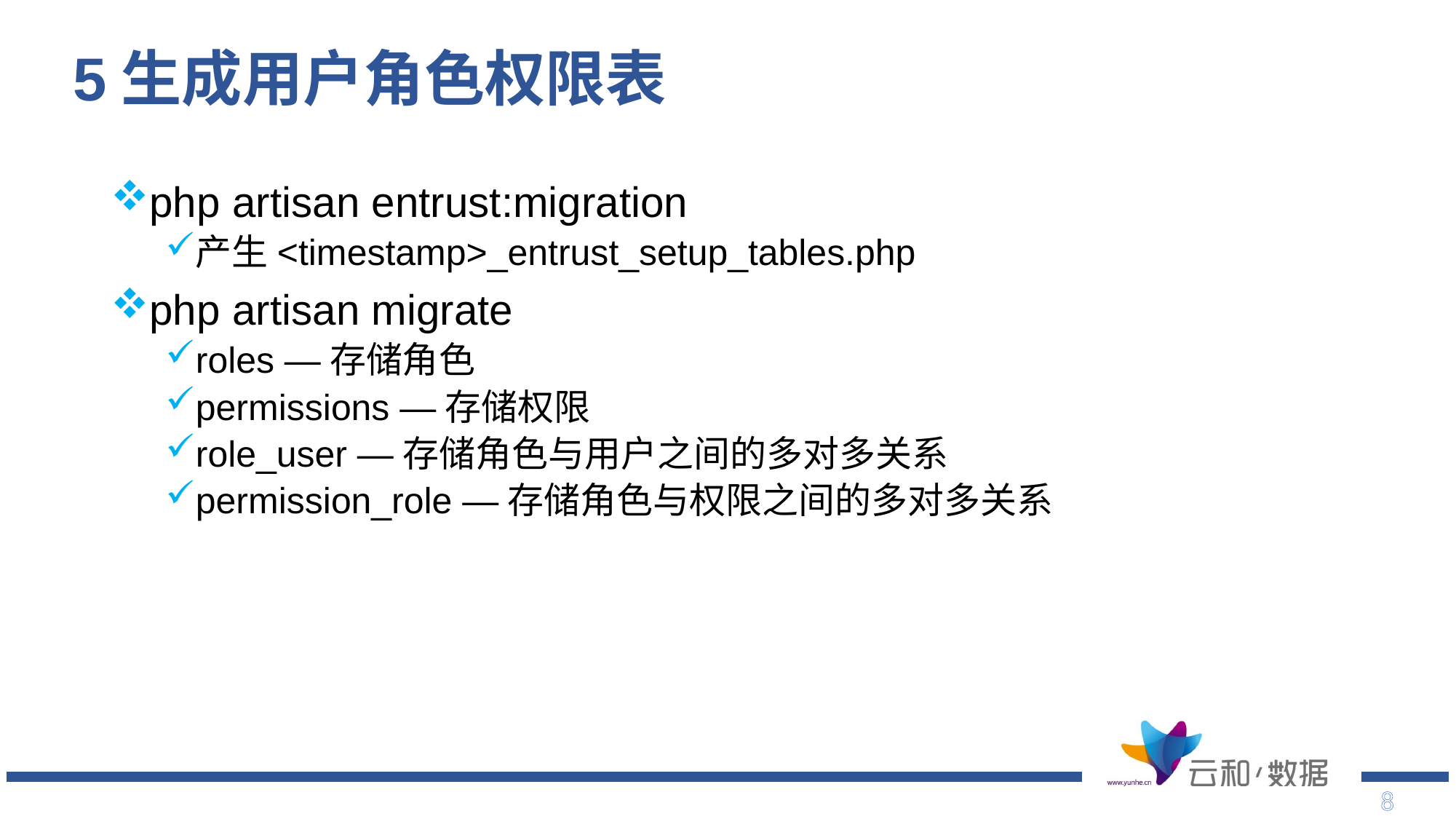

# 5生成用户角色权限表
php artisan entrust:migration
产生<timestamp>_entrust_setup_tables.php
php artisan migrate
roles —存储角色
permissions —存储权限
role_user —存储角色与用户之间的多对多关系
permission_role —存储角色与权限之间的多对多关系